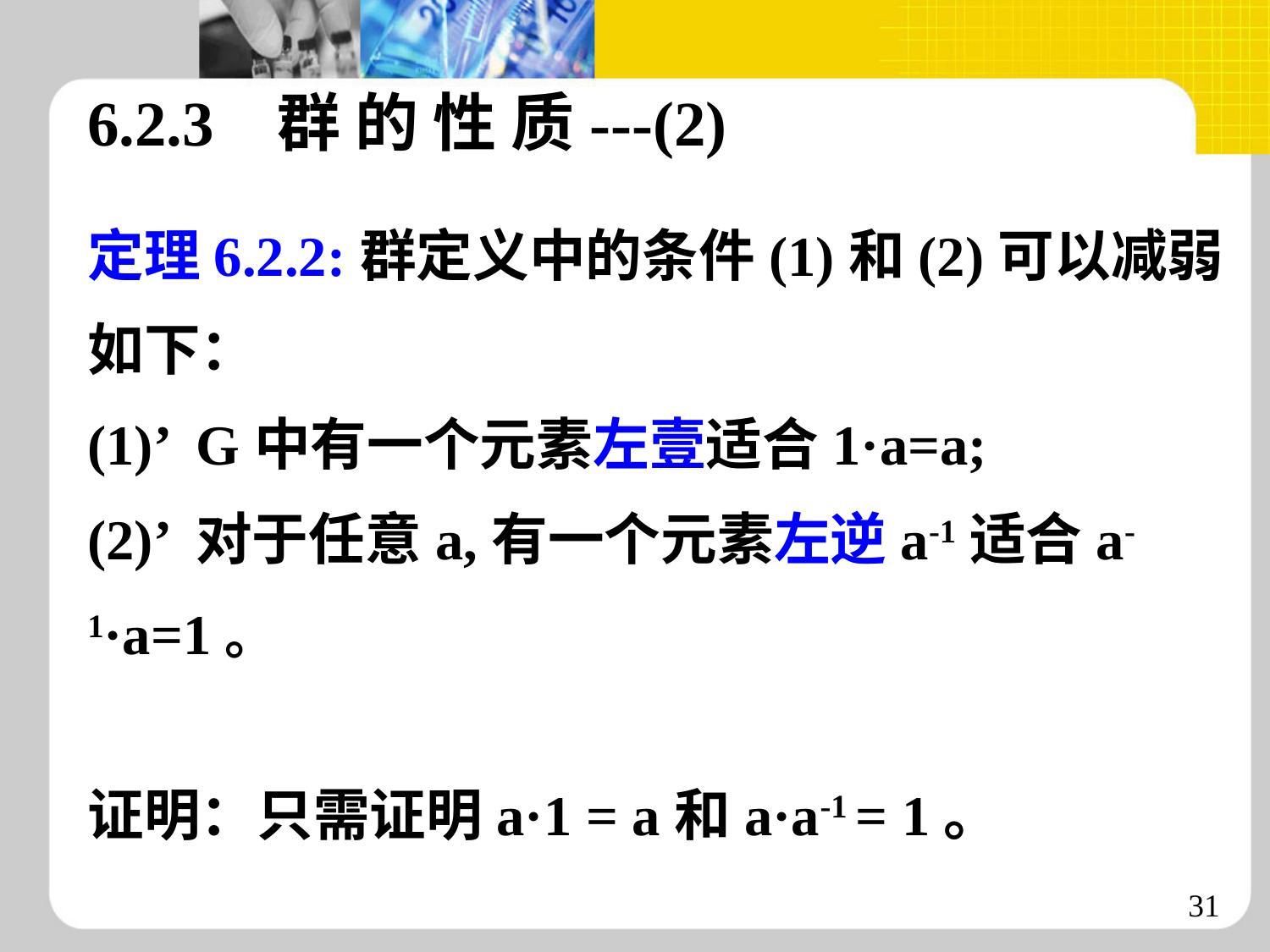

6.2.3   群 的 性 质---(2)
定理6.2.2:群定义中的条件(1)和(2)可以减弱如下：
(1)’  G中有一个元素左壹适合1·a=a;
(2)’ 对于任意a,有一个元素左逆a-1适合a-1·a=1。

证明：只需证明a·1 = a和a·a-1 = 1。

31